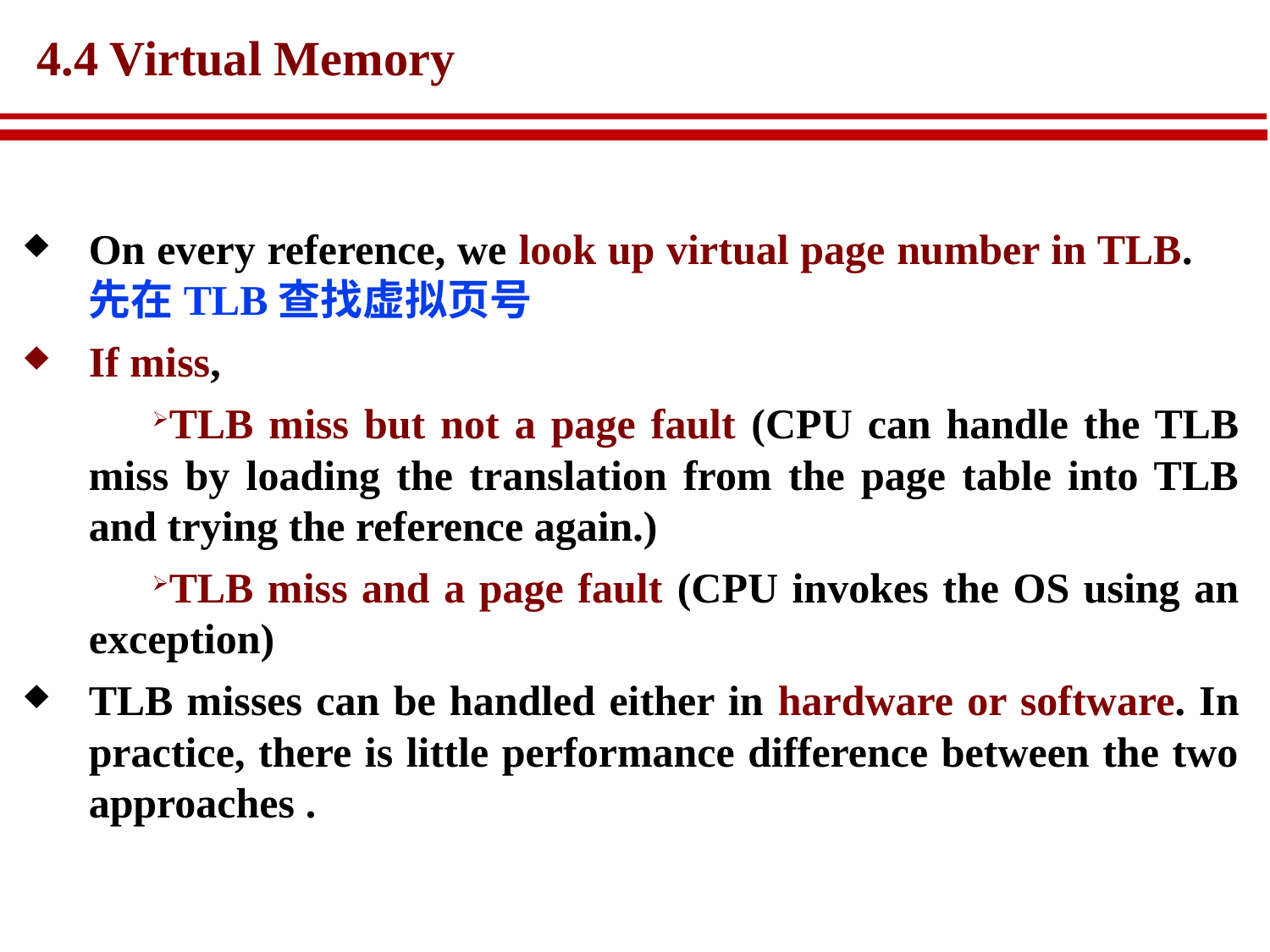

# 4.4 Virtual Memory

On every reference, we look up virtual page number in TLB.     先在TLB查找虚拟页号
If miss,
TLB miss but not a page fault (CPU can handle the TLB miss by loading the translation from the page table into TLB and trying the reference again.)
TLB miss and a page fault (CPU invokes the OS using an exception)
TLB misses can be handled either in hardware or software. In practice, there is little performance difference between the two approaches .